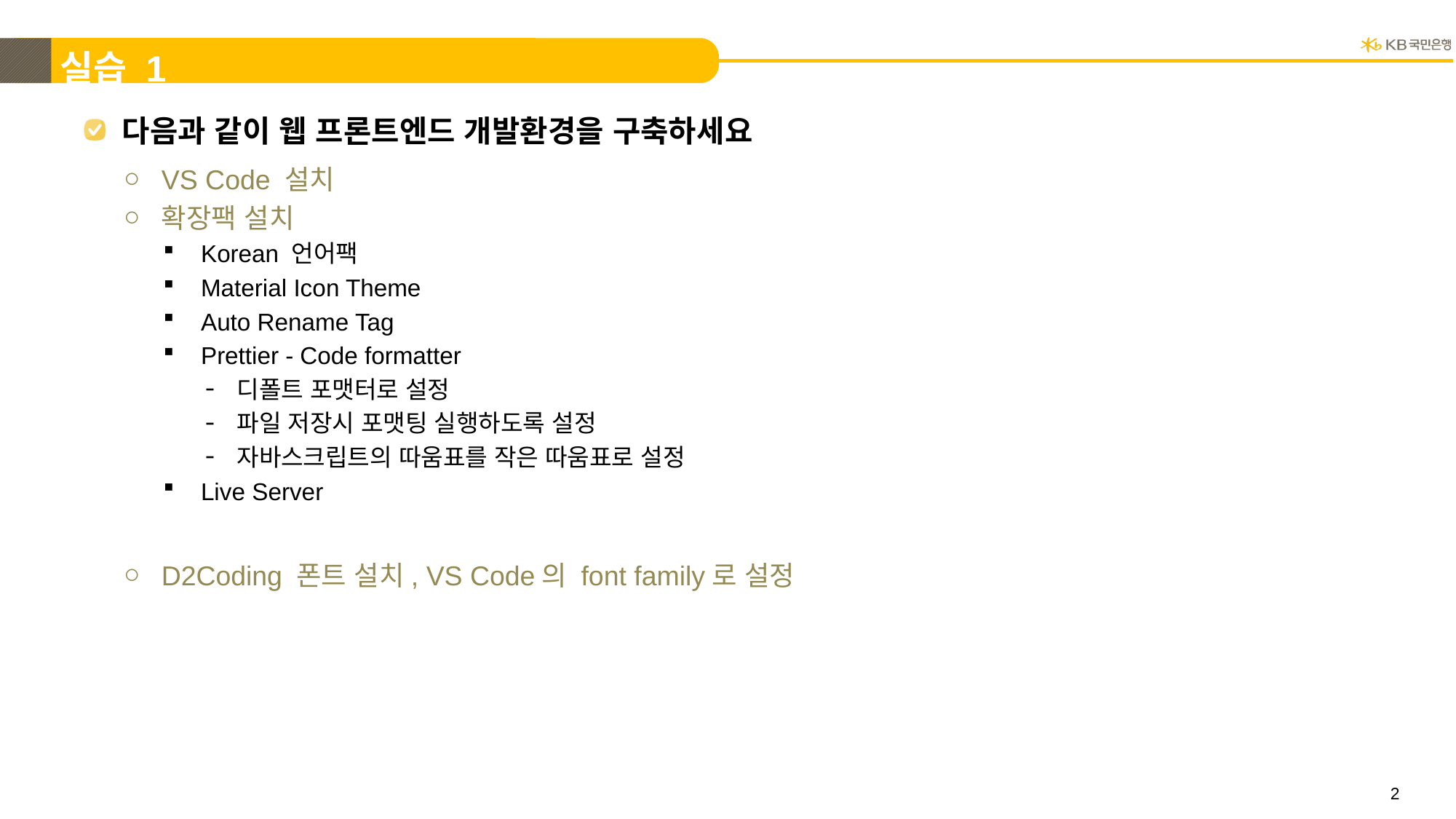

# 실습 1
다음과 같이 웹 프론트엔드 개발환경을 구축하세요
VS Code 설치
확장팩 설치
Korean 언어팩
Material Icon Theme
Auto Rename Tag
Prettier - Code formatter
디폴트 포맷터로 설정
파일 저장시 포맷팅 실행하도록 설정
자바스크립트의 따움표를 작은 따움표로 설정
Live Server

D2Coding 폰트 설치, VS Code의 font family로 설정